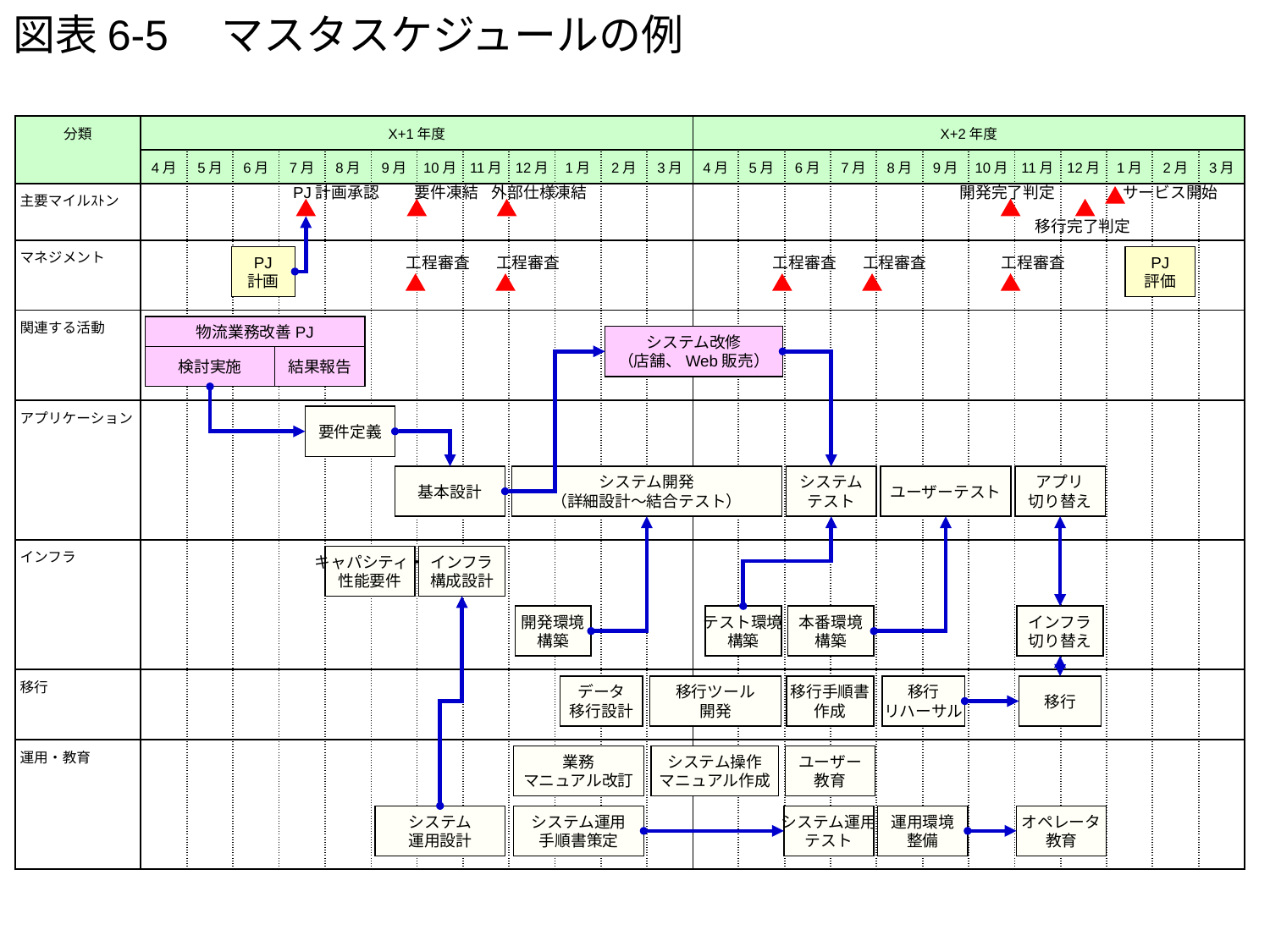

# 図表6-5　マスタスケジュールの例
| 分類 | X+1年度 |  |  |  |  |  |  |  |  |  |  |  | X+2年度 |  |  |  |  |  |  |  |  |  |  |  |
| --- | --- | --- | --- | --- | --- | --- | --- | --- | --- | --- | --- | --- | --- | --- | --- | --- | --- | --- | --- | --- | --- | --- | --- | --- |
|  | 4月 | 5月 | 6月 | 7月 | 8月 | 9月 | 10月 | 11月 | 12月 | 1月 | 2月 | 3月 | 4月 | 5月 | 6月 | 7月 | 8月 | 9月 | 10月 | 11月 | 12月 | 1月 | 2月 | 3月 |
| 主要マイルｽﾄン |  |  |  |  |  |  |  |  |  |  |  |  |  |  |  |  |  |  |  |  |  |  |  |  |
| マネジメント |  |  |  |  |  |  |  |  |  |  |  |  |  |  |  |  |  |  |  |  |  |  |  |  |
| 関連する活動 |  |  |  |  |  |  |  |  |  |  |  |  |  |  |  |  |  |  |  |  |  |  |  |  |
| アプリケーション |  |  |  |  |  |  |  |  |  |  |  |  |  |  |  |  |  |  |  |  |  |  |  |  |
| インフラ |  |  |  |  |  |  |  |  |  |  |  |  |  |  |  |  |  |  |  |  |  |  |  |  |
| 移行 |  |  |  |  |  |  |  |  |  |  |  |  |  |  |  |  |  |  |  |  |  |  |  |  |
| 運用・教育 |  |  |  |  |  |  |  |  |  |  |  |  |  |  |  |  |  |  |  |  |  |  |  |  |
要件凍結
外部仕様凍結
開発完了判定
サービス開始
PJ計画承認

移行完了判定
PJ
計画
PJ
評価
工程審査
工程審査
工程審査
工程審査
工程審査

物流業務改善PJ
システム改修
（店舗、Web販売）
検討実施
結果報告
要件定義
基本設計
システム開発
（詳細設計～結合テスト）
システム
テスト
ユーザーテスト
アプリ
切り替え
キャパシティ・
性能要件
インフラ
構成設計
開発環境
構築
テスト環境
構築
本番環境
構築
インフラ
切り替え
データ
移行設計
移行ツール
開発
移行手順書
作成
移行
リハーサル
移行
業務
マニュアル改訂
システム操作
マニュアル作成
ユーザー
教育
システム
運用設計
システム運用
手順書策定
システム運用
テスト
運用環境
整備
オペレータ
教育